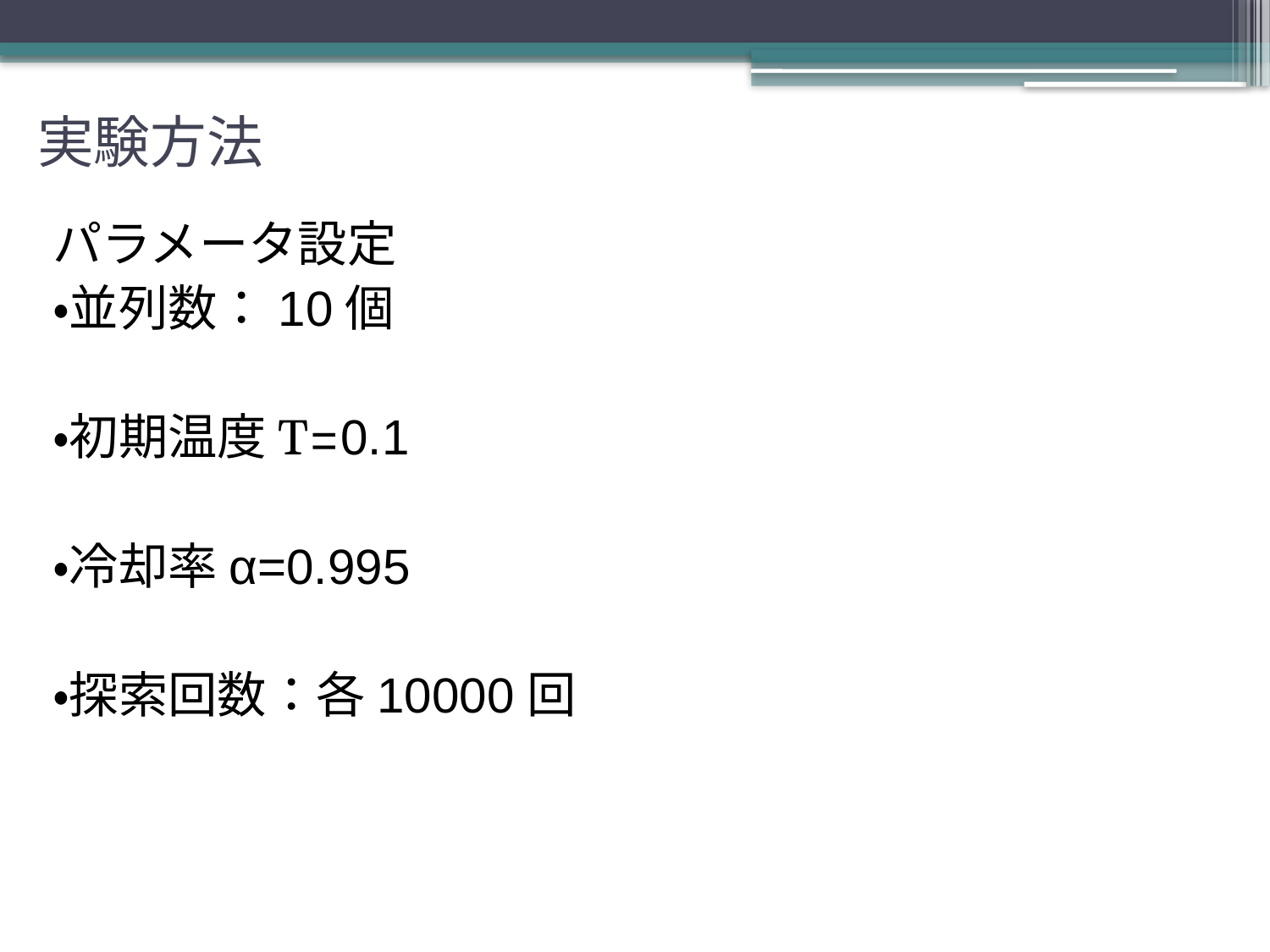

# 実験方法
パラメータ設定
・並列数：10個

・初期温度T=0.1

・冷却率α=0.995

・探索回数：各10000回